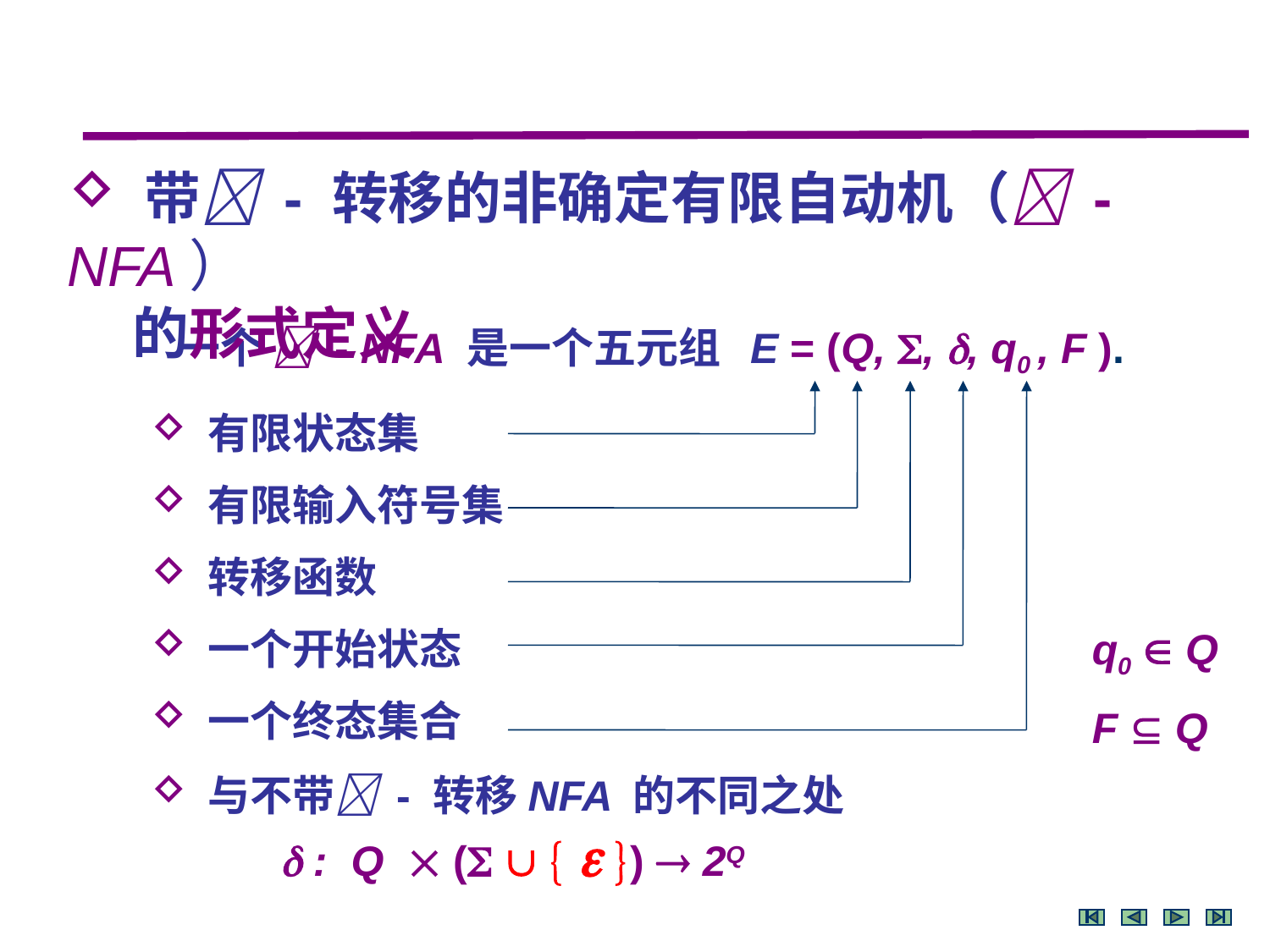

带ε - 转移的非确定有限自动机（ε - NFA）
    的形式定义
   一个 ε - NFA 是一个五元组  E = (Q, Σ, δ, q0 , F ).

 有限状态集

 有限输入符号集

 转移函数

 一个开始状态

 一个终态集合
q0 ∈ Q

F ⊆ Q
 与不带ε - 转移NFA 的不同之处
           δ :  Q  × (Σ ∪ { ε }) → 2Q